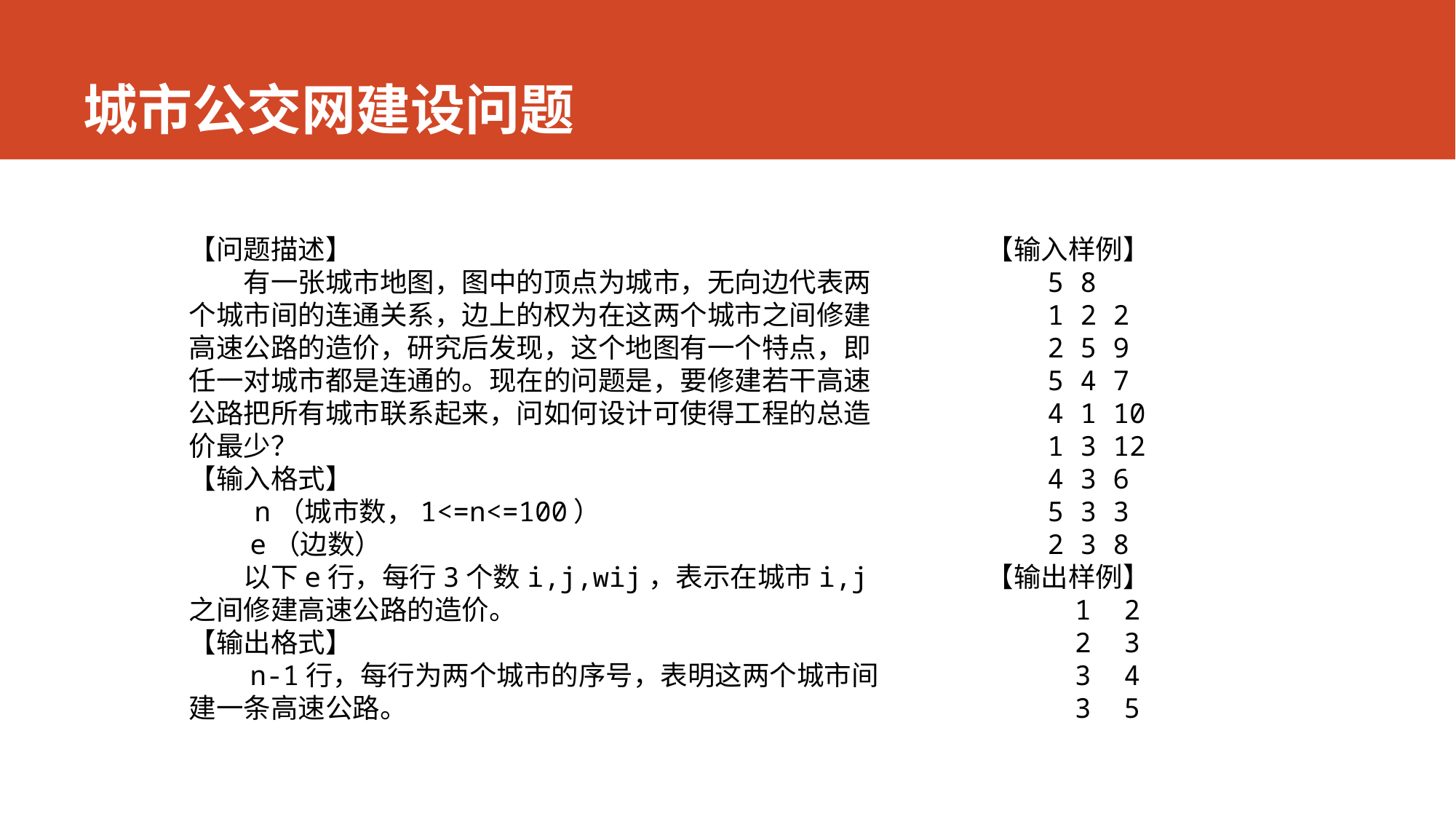

# 城市公交网建设问题
【问题描述】
　　有一张城市地图，图中的顶点为城市，无向边代表两个城市间的连通关系，边上的权为在这两个城市之间修建高速公路的造价，研究后发现，这个地图有一个特点，即任一对城市都是连通的。现在的问题是，要修建若干高速公路把所有城市联系起来，问如何设计可使得工程的总造价最少？
【输入格式】
    n（城市数，1<=n<=100）
　　e（边数）
　　以下e行，每行3个数i,j,wij，表示在城市i,j之间修建高速公路的造价。
【输出格式】
　　n-1行，每行为两个城市的序号，表明这两个城市间建一条高速公路。
【输入样例】
　　5 8
　　1 2 2
　　2 5 9
　　5 4 7
　　4 1 10
　　1 3 12
　　4 3 6
　　5 3 3
　　2 3 8
【输出样例】
　　　1  2
　　　2  3
　　　3  4
　　　3  5